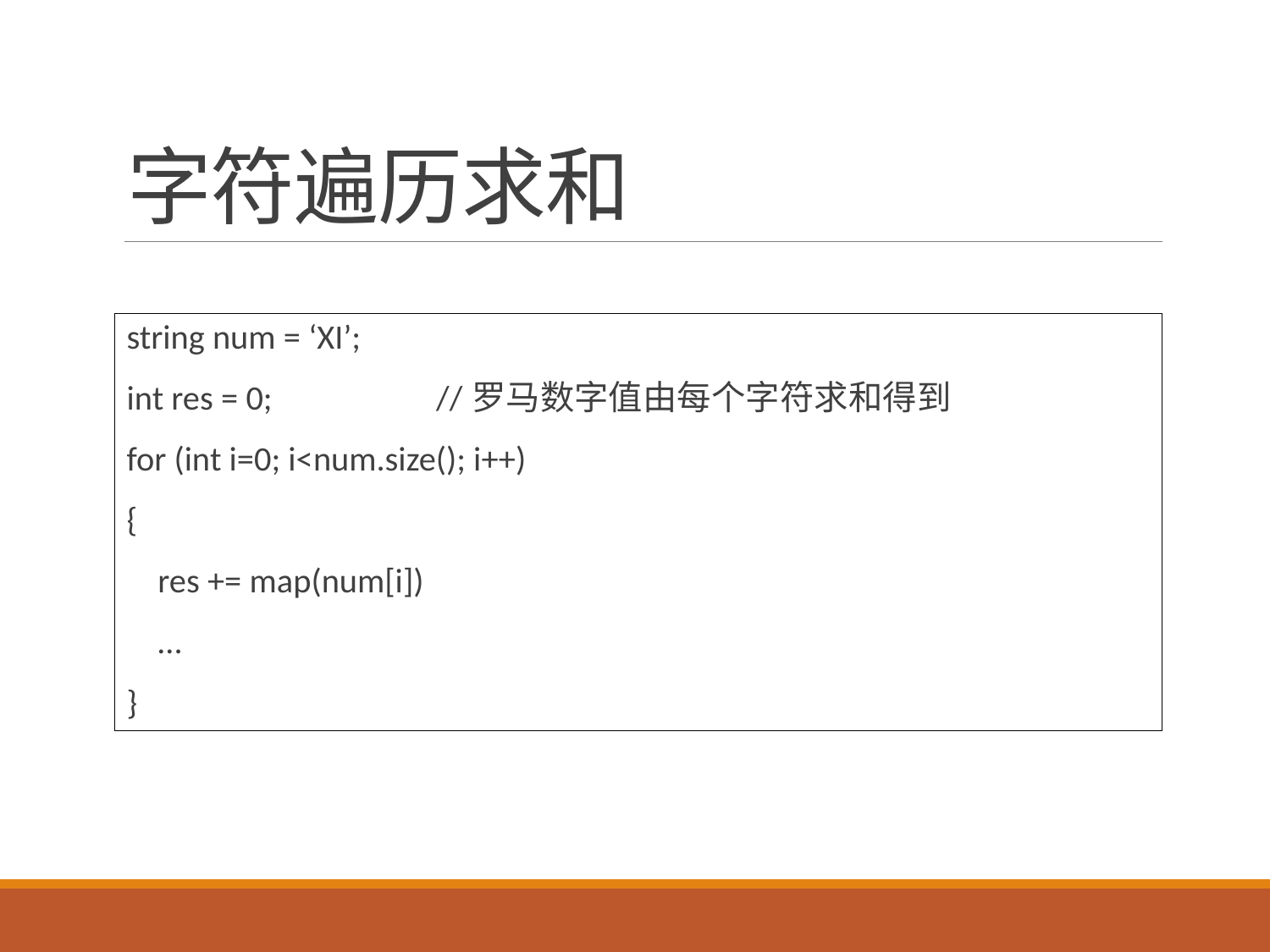

# 字符遍历求和
string num = ‘XI’;
int res = 0;                     //罗马数字值由每个字符求和得到
for (int i=0; i<num.size(); i++)
{
    res += map(num[i])
    …
}